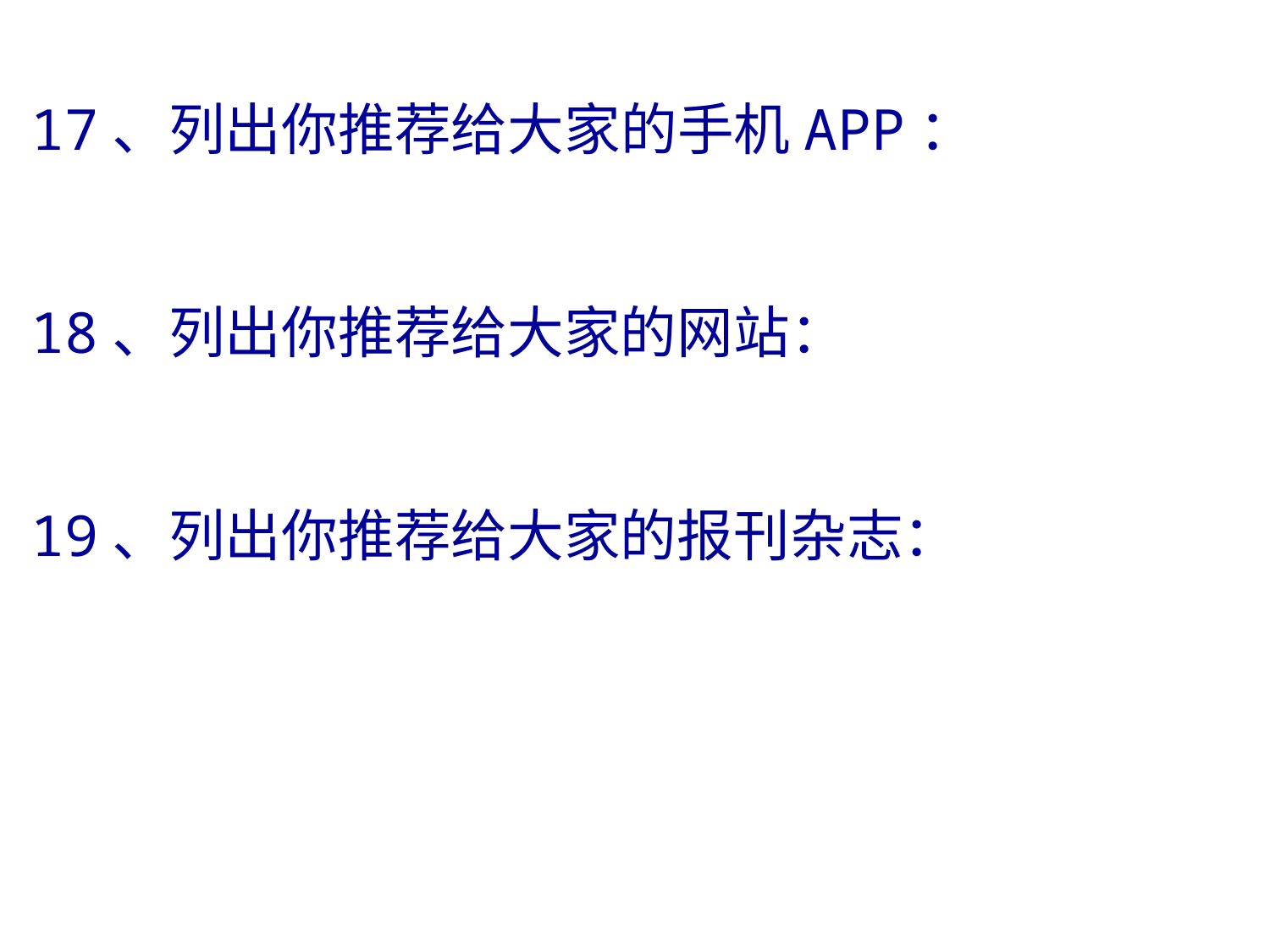

17、列出你推荐给大家的手机APP：

18、列出你推荐给大家的网站：

19、列出你推荐给大家的报刊杂志：